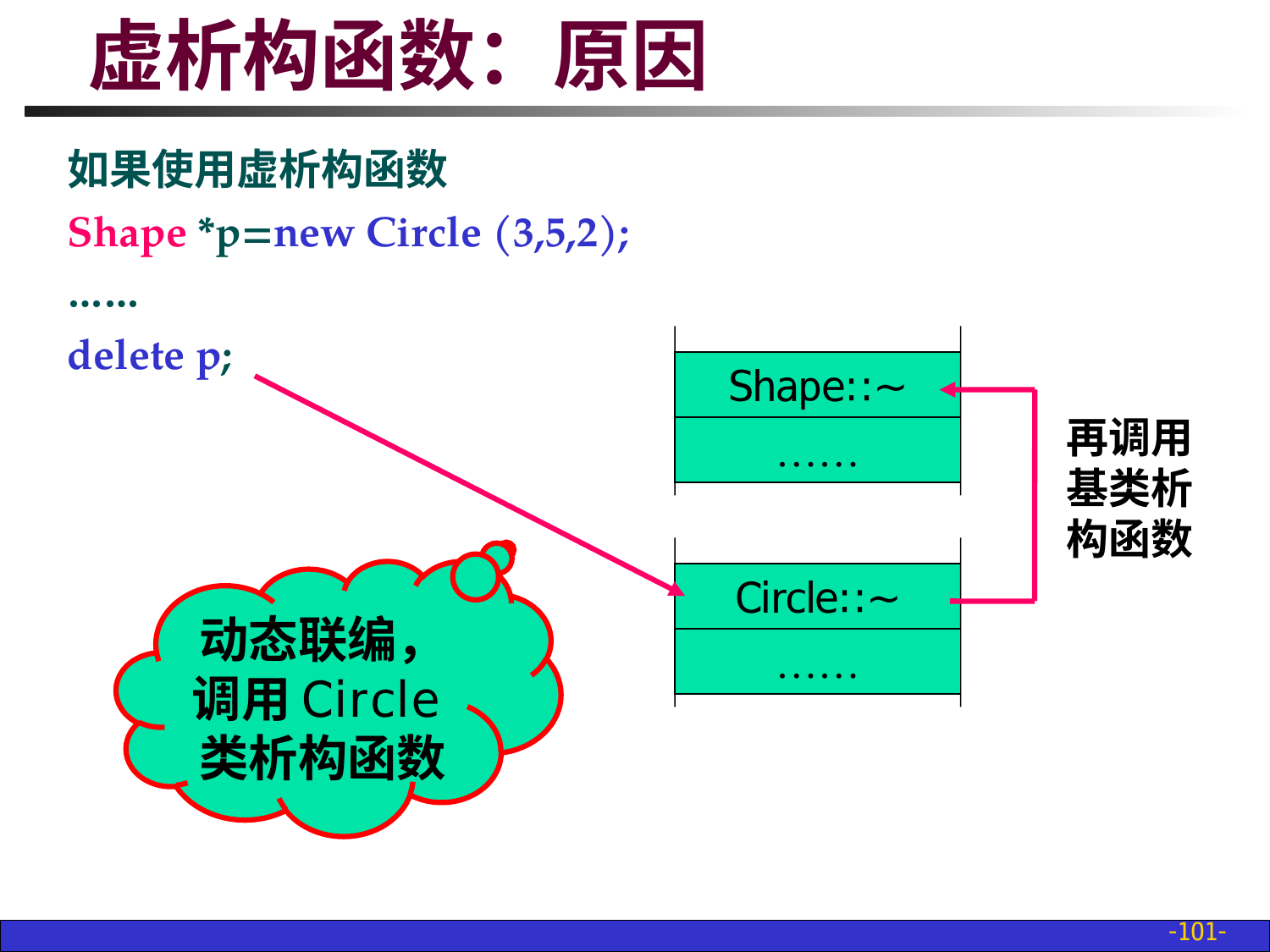

# 虚析构函数：原因
如果使用虚析构函数
Shape *p=new Circle (3,5,2);
……
delete p;

Shape::~
……

再调用
基类析
构函数

Circle::~
……
动态联编，调用Circle类析构函数
-101-